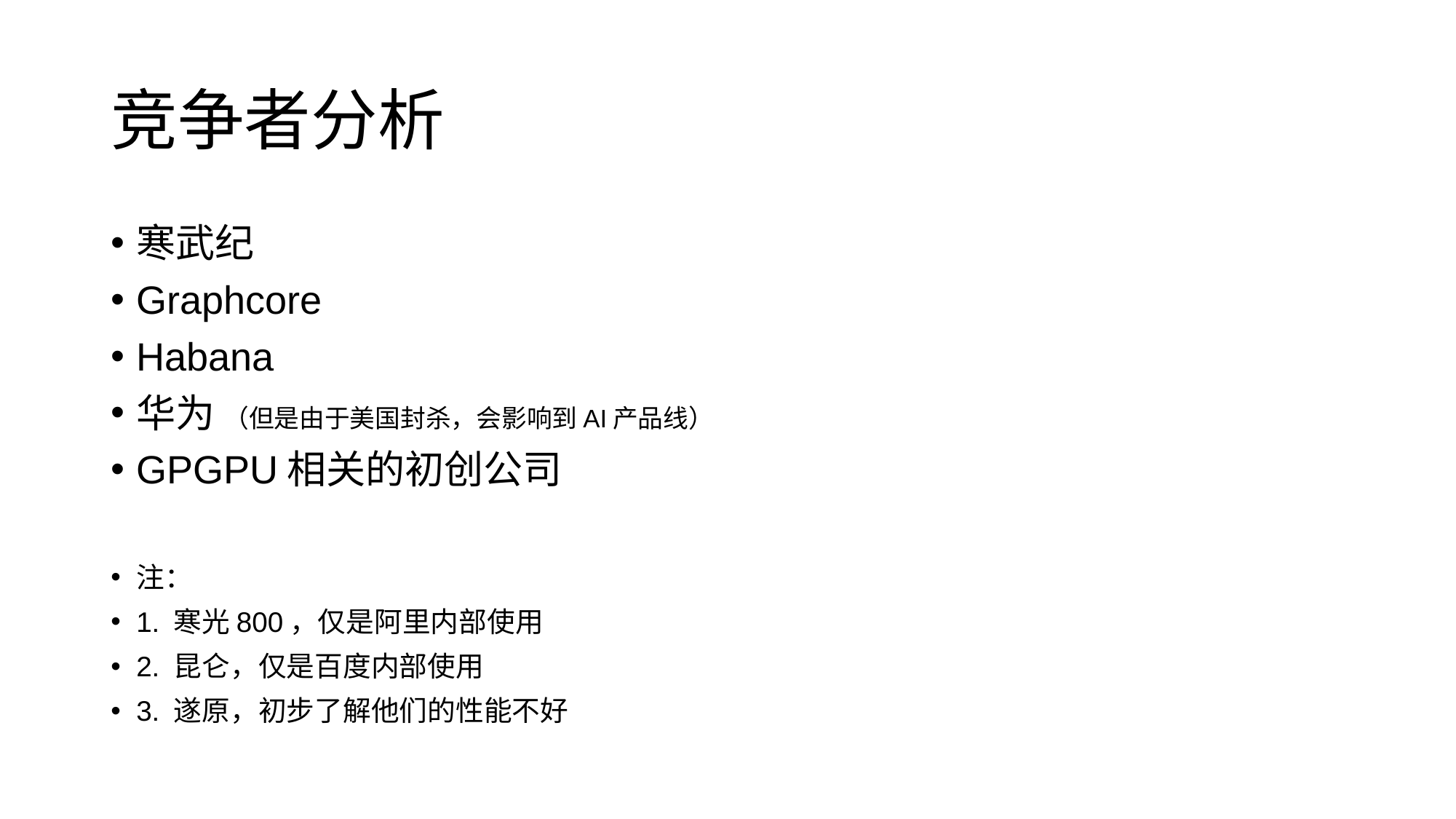

# 竞争者分析
寒武纪
Graphcore
Habana
华为 （但是由于美国封杀，会影响到AI产品线）
GPGPU相关的初创公司

注：
1. 寒光800，仅是阿里内部使用
2. 昆仑，仅是百度内部使用
3. 遂原，初步了解他们的性能不好